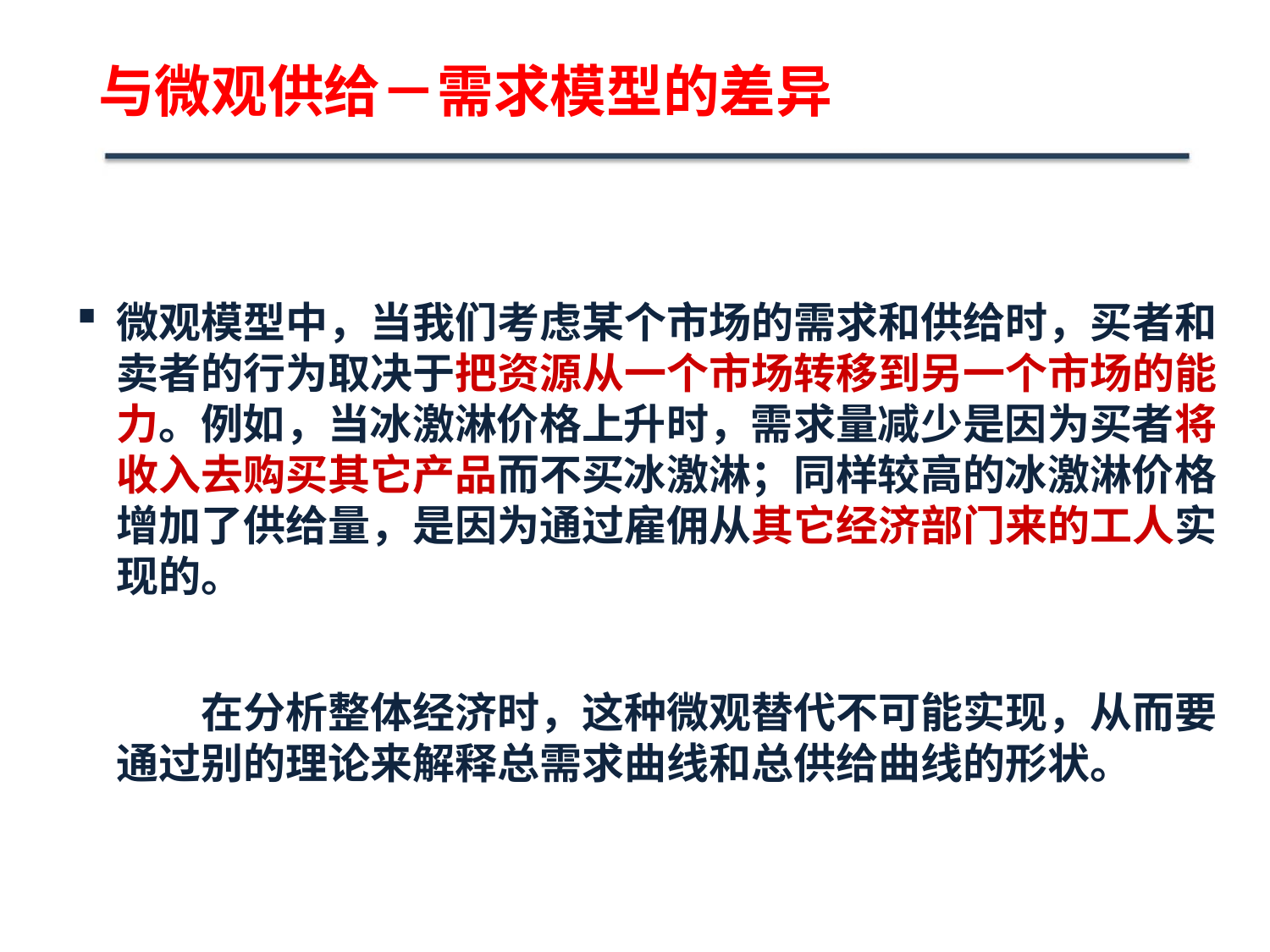

# 与微观供给－需求模型的差异

微观模型中，当我们考虑某个市场的需求和供给时，买者和卖者的行为取决于把资源从一个市场转移到另一个市场的能力。例如，当冰激淋价格上升时，需求量减少是因为买者将收入去购买其它产品而不买冰激淋；同样较高的冰激淋价格增加了供给量，是因为通过雇佣从其它经济部门来的工人实现的。

            在分析整体经济时，这种微观替代不可能实现，从而要通过别的理论来解释总需求曲线和总供给曲线的形状。